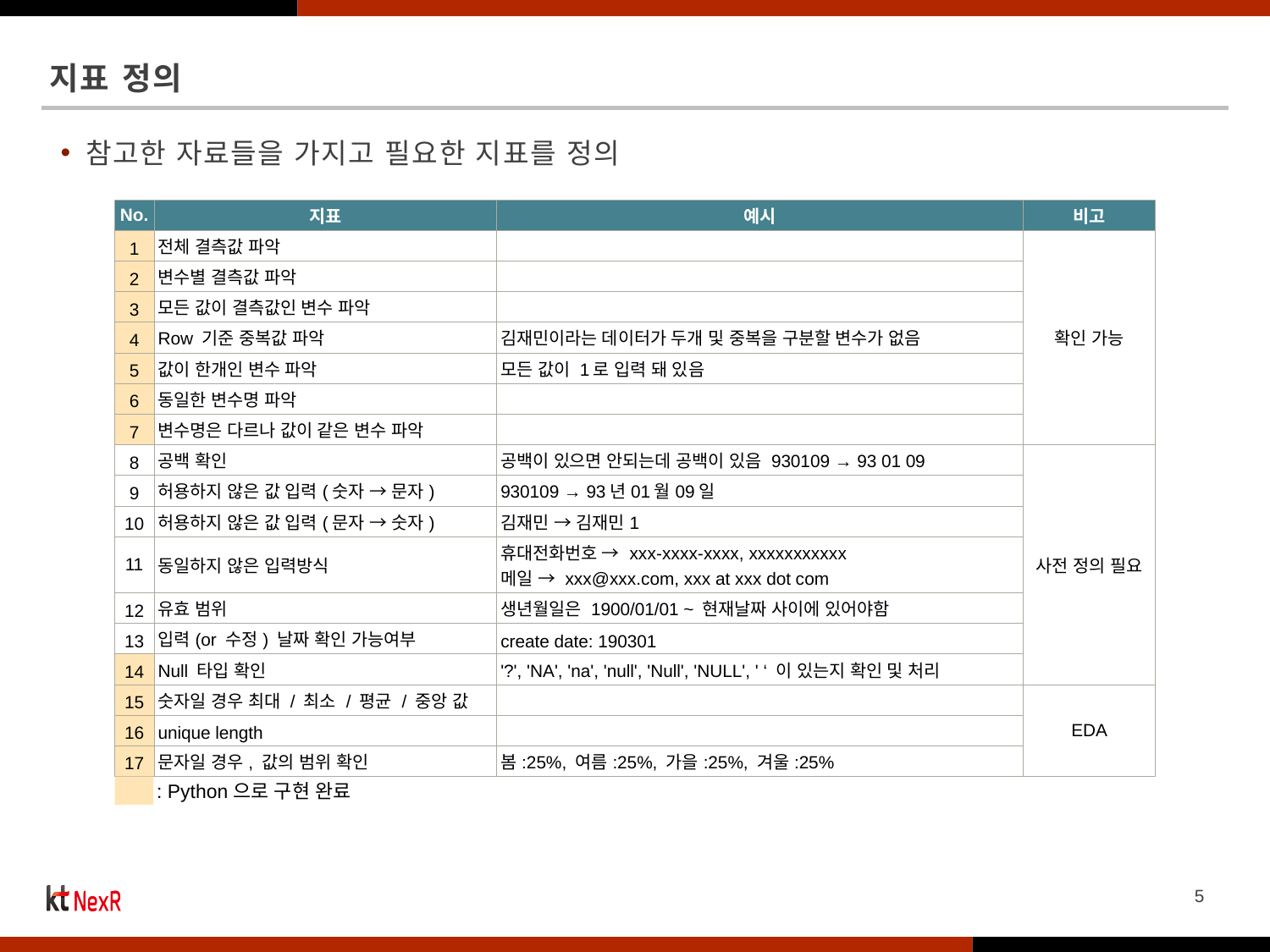

# 지표 정의
참고한 자료들을 가지고 필요한 지표를 정의
| No. | 지표 | 예시 | 비고 |
| --- | --- | --- | --- |
| 1 | 전체 결측값 파악 |  | 확인 가능 |
| 2 | 변수별 결측값 파악 |  |  |
| 3 | 모든 값이 결측값인 변수 파악 |  |  |
| 4 | Row 기준 중복값 파악 | 김재민이라는 데이터가 두개 및 중복을 구분할 변수가 없음 |  |
| 5 | 값이 한개인 변수 파악 | 모든 값이 1로 입력 돼 있음 |  |
| 6 | 동일한 변수명 파악 |  |  |
| 7 | 변수명은 다르나 값이 같은 변수 파악 |  |  |
| 8 | 공백 확인 | 공백이 있으면 안되는데 공백이 있음 930109 → 93 01 09 | 사전 정의 필요 |
| 9 | 허용하지 않은 값 입력(숫자 → 문자) | 930109 → 93년01월09일 |  |
| 10 | 허용하지 않은 값 입력(문자 → 숫자) | 김재민 → 김재민1 |  |
| 11 | 동일하지 않은 입력방식 | 휴대전화번호 → xxx-xxxx-xxxx, xxxxxxxxxxx 메일 → xxx@xxx.com, xxx at xxx dot com |  |
| 12 | 유효 범위 | 생년월일은 1900/01/01 ~ 현재날짜 사이에 있어야함 |  |
| 13 | 입력(or 수정) 날짜 확인 가능여부 | create date: 190301 |  |
| 14 | Null 타입 확인 | '?', 'NA', 'na', 'null', 'Null', 'NULL', ' ‘ 이 있는지 확인 및 처리 |  |
| 15 | 숫자일 경우 최대 / 최소 / 평균 / 중앙 값 |  | EDA |
| 16 | unique length |  |  |
| 17 | 문자일 경우, 값의 범위 확인 | 봄:25%, 여름:25%, 가을:25%, 겨울:25% |  |
: Python으로 구현 완료